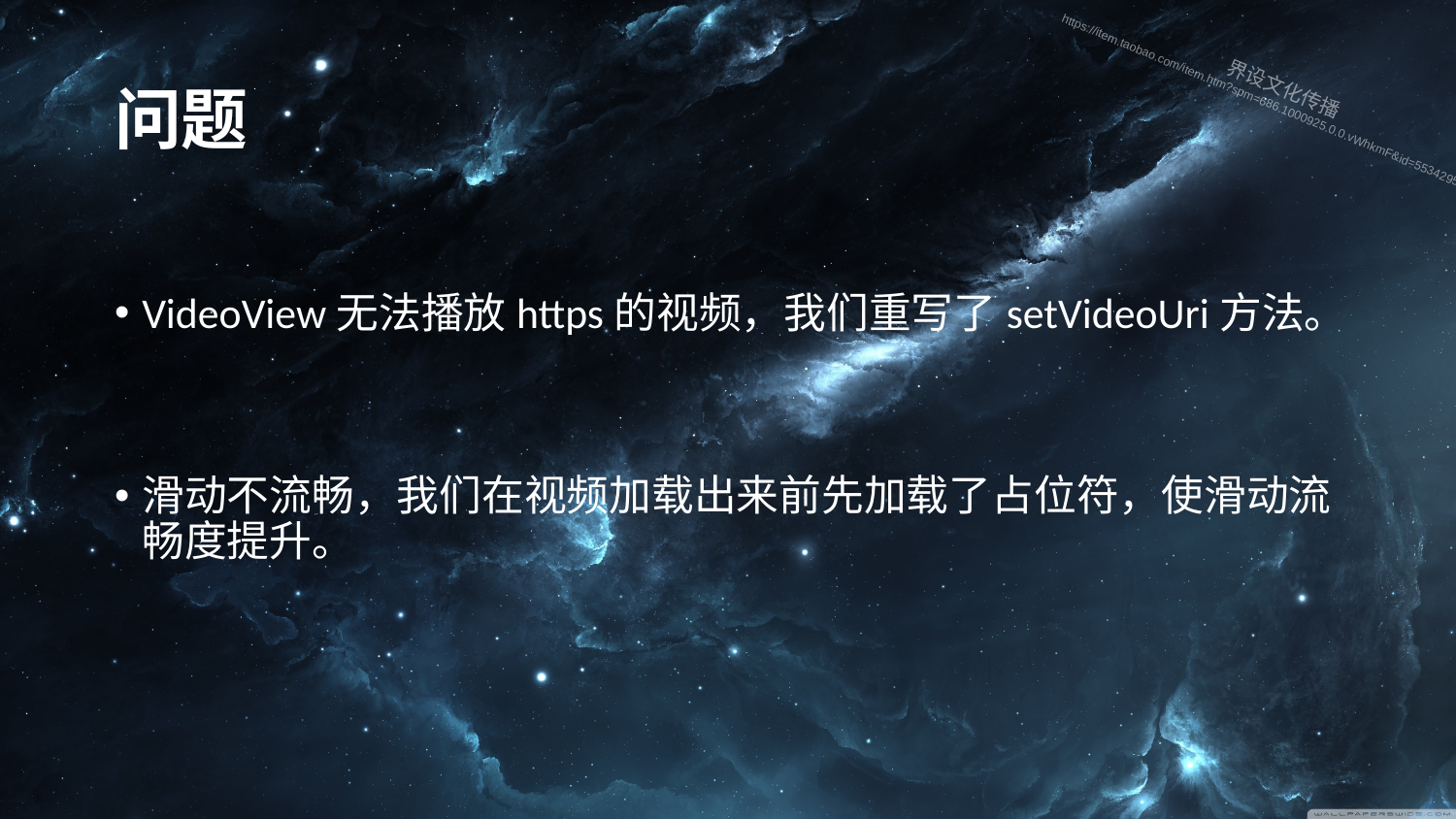

# 问题

VideoView无法播放https的视频，我们重写了setVideoUri方法。

滑动不流畅，我们在视频加载出来前先加载了占位符，使滑动流畅度提升。